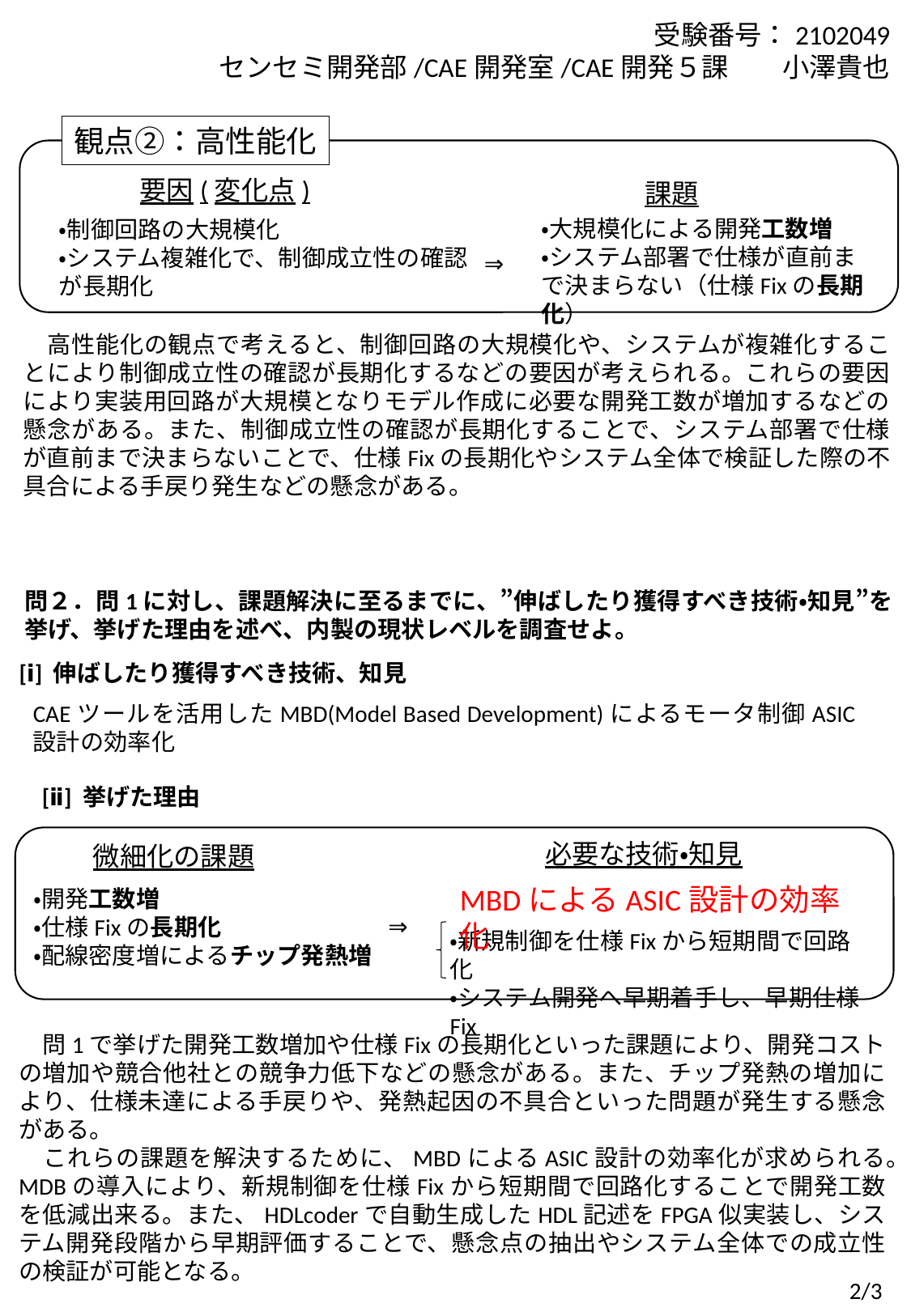

受験番号：2102049
センセミ開発部/CAE開発室/CAE開発５課　　小澤貴也
観点②：高性能化

要因(変化点)
課題
・大規模化による開発工数増
・システム部署で仕様が直前まで決まらない（仕様Fixの長期化）
・制御回路の大規模化
・システム複雑化で、制御成立性の確認が長期化
⇒
　高性能化の観点で考えると、制御回路の大規模化や、システムが複雑化することにより制御成立性の確認が長期化するなどの要因が考えられる。これらの要因により実装用回路が大規模となりモデル作成に必要な開発工数が増加するなどの懸念がある。また、制御成立性の確認が長期化することで、システム部署で仕様が直前まで決まらないことで、仕様Fixの長期化やシステム全体で検証した際の不具合による手戻り発生などの懸念がある。
問２．問1に対し、課題解決に至るまでに、”伸ばしたり獲得すべき技術・知見”を挙げ、挙げた理由を述べ、内製の現状レベルを調査せよ。
[ⅰ] 伸ばしたり獲得すべき技術、知見
CAEツールを活用したMBD(Model Based Development)によるモータ制御ASIC設計の効率化
　[ⅱ] 挙げた理由

必要な技術・知見
微細化の課題
MBDによるASIC設計の効率化
・開発工数増
・仕様Fixの長期化
・配線密度増によるチップ発熱増
⇒
・新規制御を仕様Fixから短期間で回路化
・システム開発へ早期着手し、早期仕様Fix

　問1で挙げた開発工数増加や仕様Fixの長期化といった課題により、開発コストの増加や競合他社との競争力低下などの懸念がある。また、チップ発熱の増加により、仕様未達による手戻りや、発熱起因の不具合といった問題が発生する懸念がある。
　これらの課題を解決するために、MBDによるASIC設計の効率化が求められる。MDBの導入により、新規制御を仕様Fixから短期間で回路化することで開発工数を低減出来る。また、HDLcoderで自動生成したHDL記述をFPGA似実装し、システム開発段階から早期評価することで、懸念点の抽出やシステム全体での成立性の検証が可能となる。
2/3